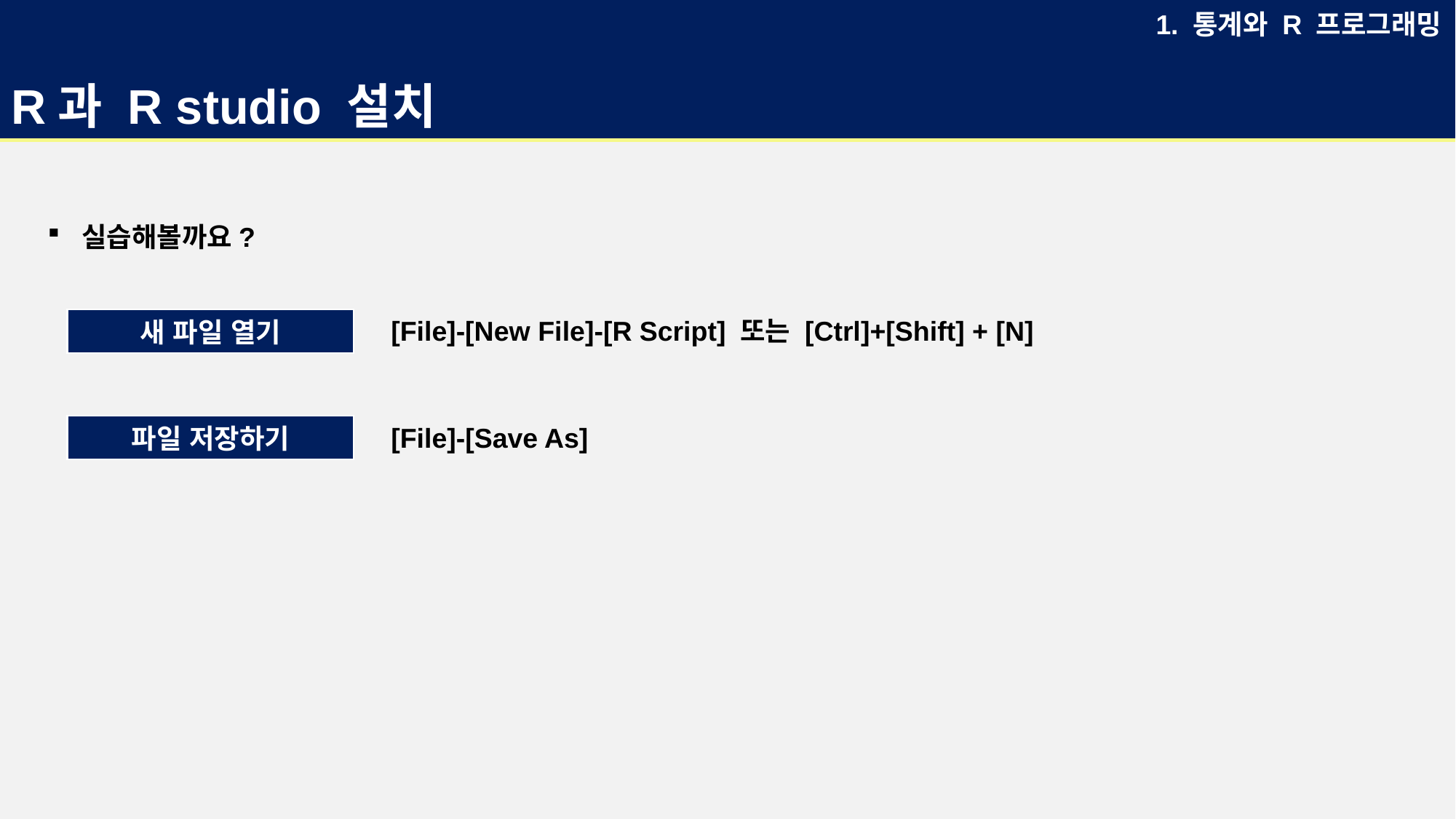

# R과 R studio 설치
1. 통계와 R 프로그래밍
실습해볼까요?
[File]-[New File]-[R Script] 또는 [Ctrl]+[Shift] + [N]
새 파일 열기
[File]-[Save As]
파일 저장하기